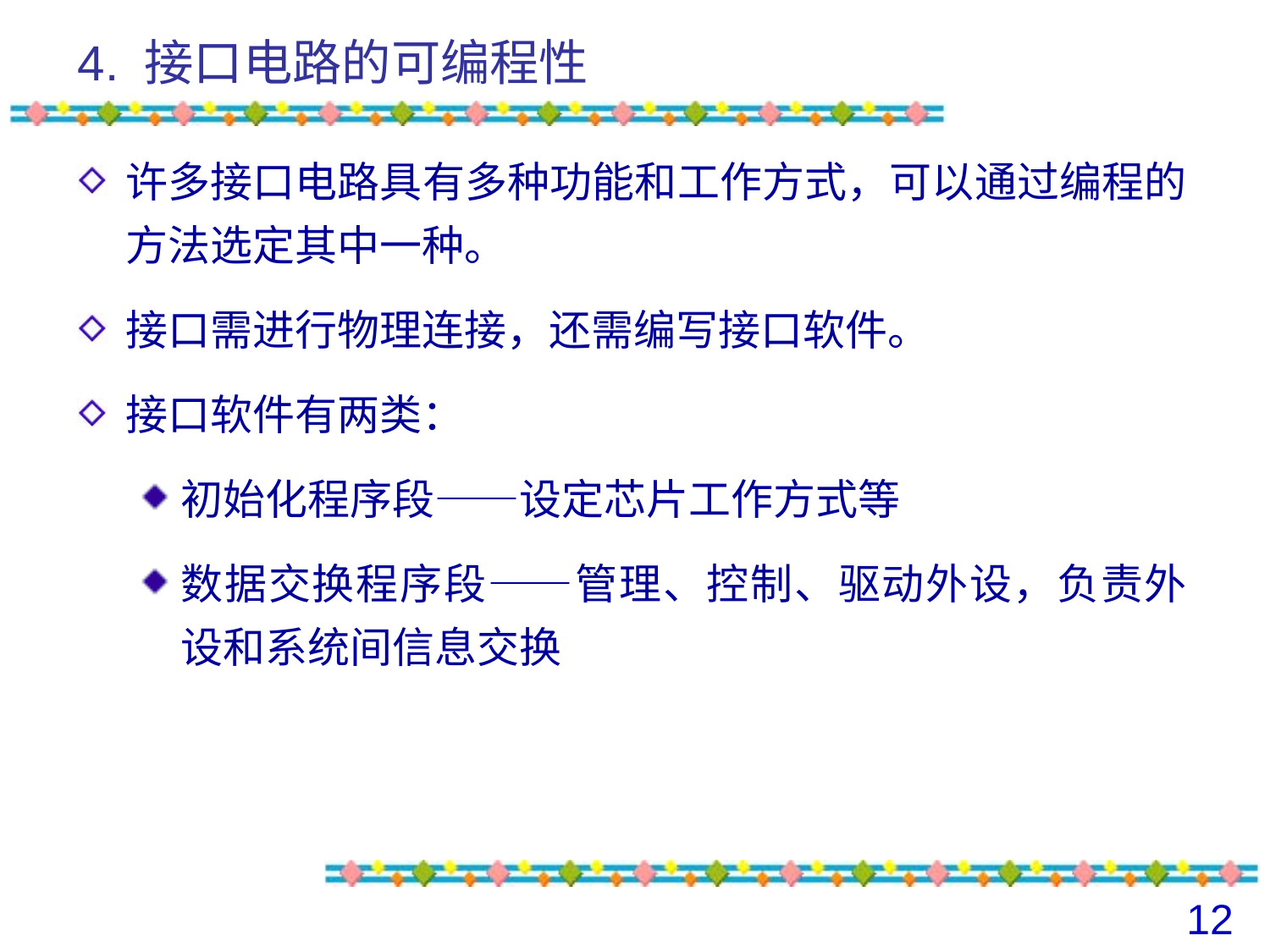

# 4. 接口电路的可编程性
许多接口电路具有多种功能和工作方式，可以通过编程的方法选定其中一种。
接口需进行物理连接，还需编写接口软件。
接口软件有两类：
初始化程序段——设定芯片工作方式等
数据交换程序段——管理、控制、驱动外设，负责外设和系统间信息交换